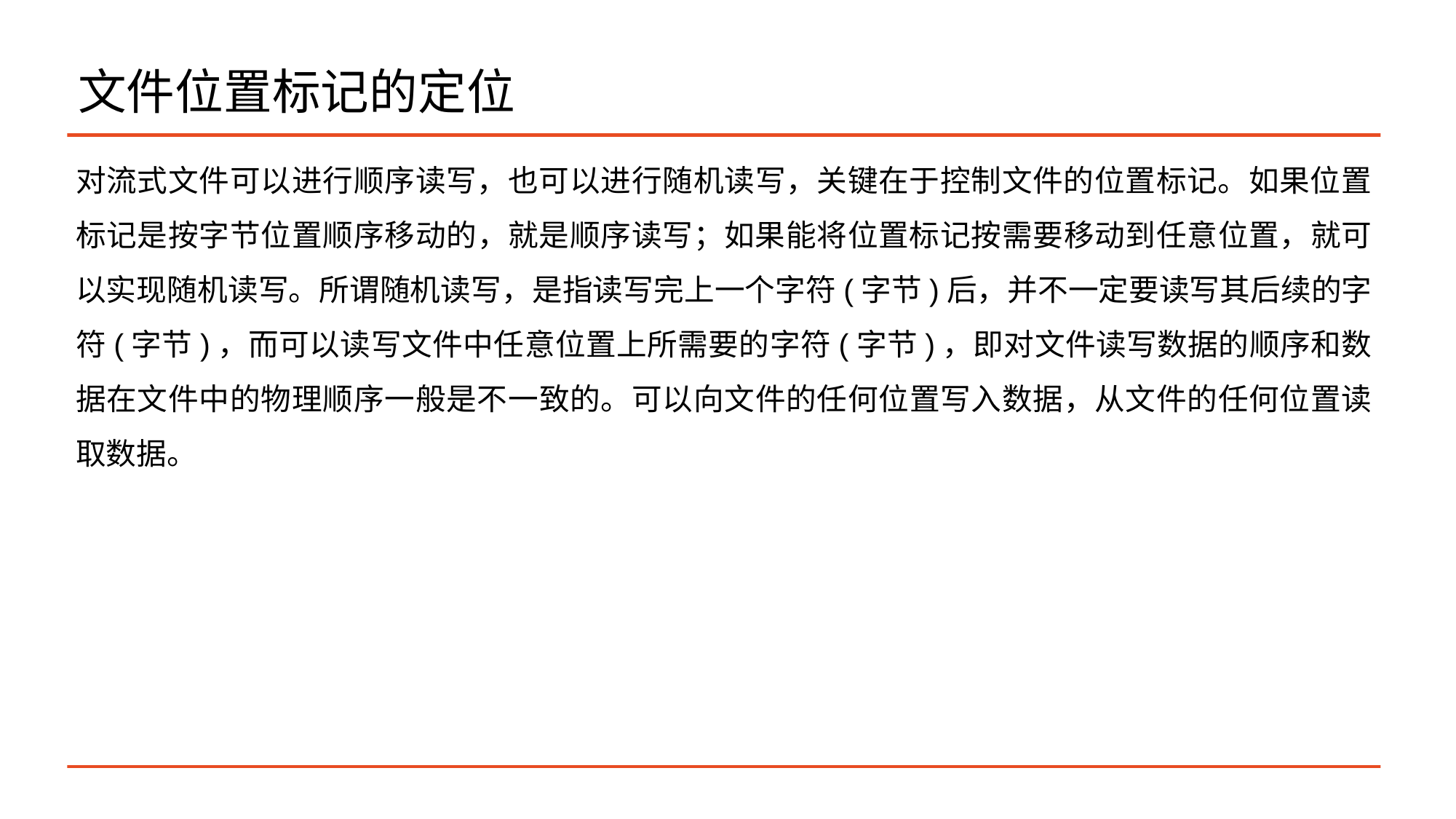

# 文件位置标记的定位
对流式文件可以进行顺序读写，也可以进行随机读写，关键在于控制文件的位置标记。如果位置标记是按字节位置顺序移动的，就是顺序读写；如果能将位置标记按需要移动到任意位置，就可以实现随机读写。所谓随机读写，是指读写完上一个字符(字节)后，并不一定要读写其后续的字符(字节)，而可以读写文件中任意位置上所需要的字符(字节)，即对文件读写数据的顺序和数据在文件中的物理顺序一般是不一致的。可以向文件的任何位置写入数据，从文件的任何位置读取数据。